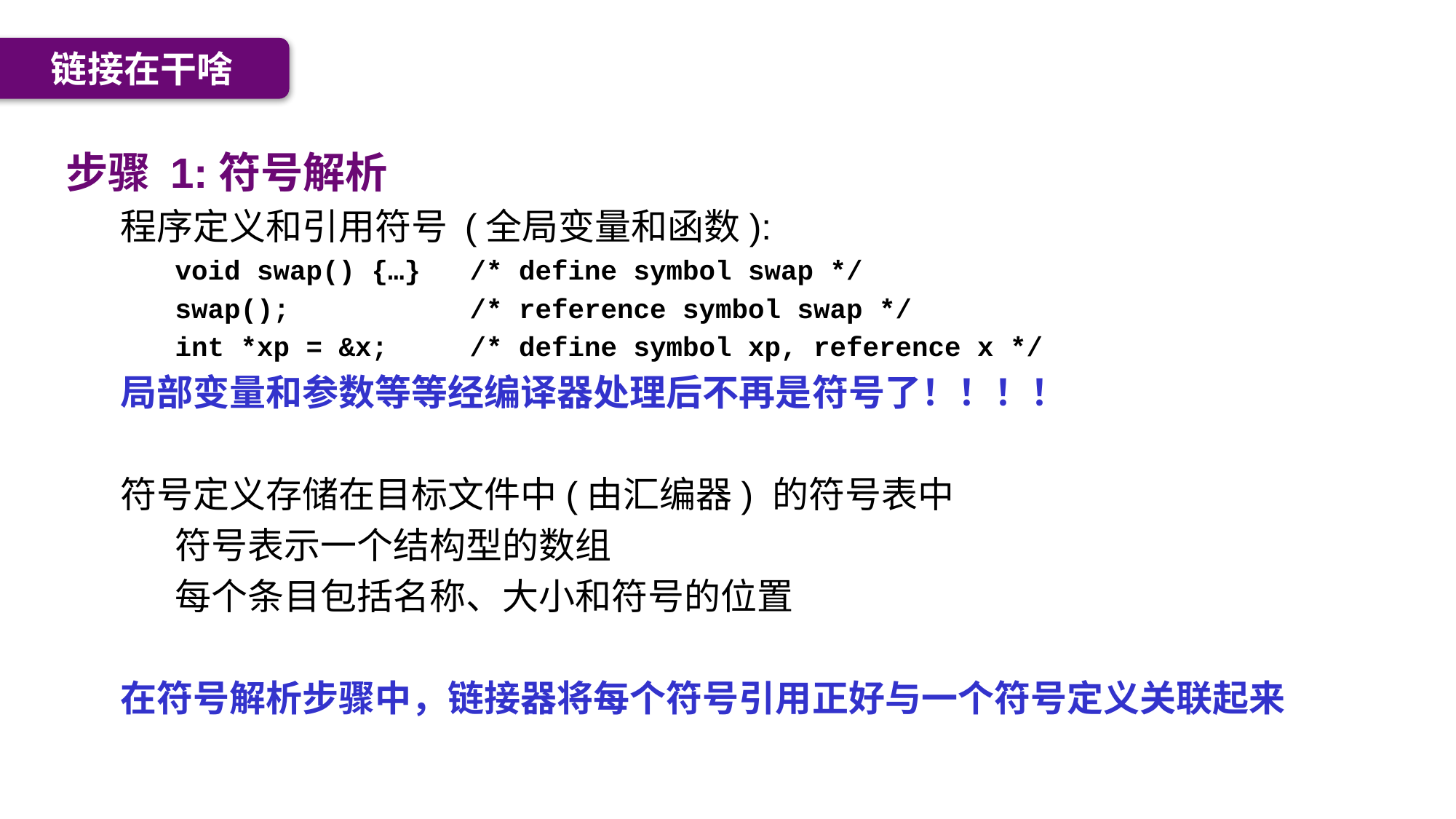

链接在干啥
步骤 1:符号解析
程序定义和引用符号 (全局变量和函数):
void swap() {…}   /* define symbol swap */
swap();           /* reference symbol swap */
int *xp = &x;     /* define symbol xp, reference x */
局部变量和参数等等经编译器处理后不再是符号了！！！！

符号定义存储在目标文件中(由汇编器) 的符号表中
符号表示一个结构型的数组
每个条目包括名称、大小和符号的位置

在符号解析步骤中，链接器将每个符号引用正好与一个符号定义关联起来